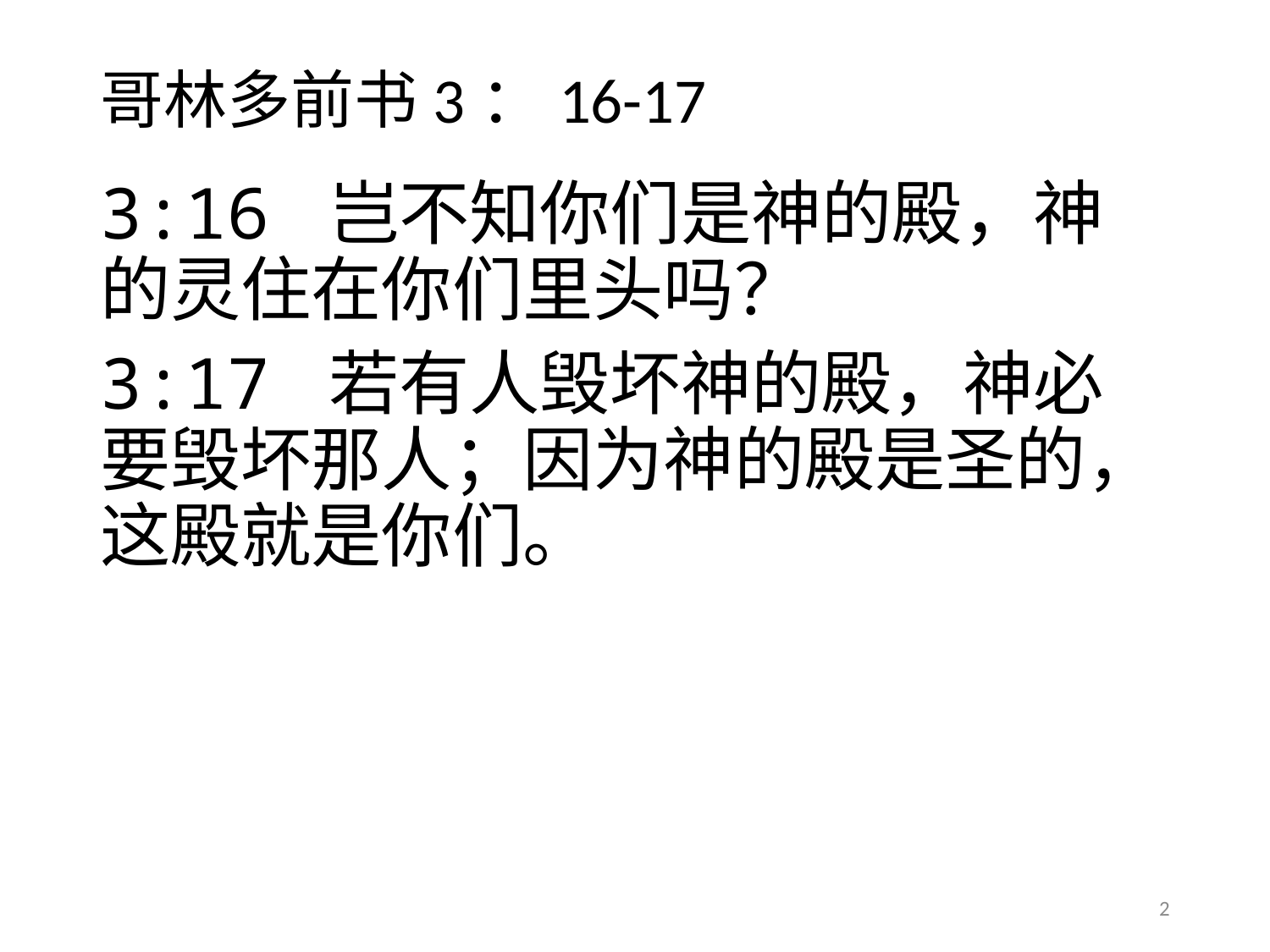

# 哥林多前书3：16-17
3:16 岂不知你们是神的殿，神的灵住在你们里头吗？
3:17 若有人毁坏神的殿，神必要毁坏那人；因为神的殿是圣的，这殿就是你们。

2